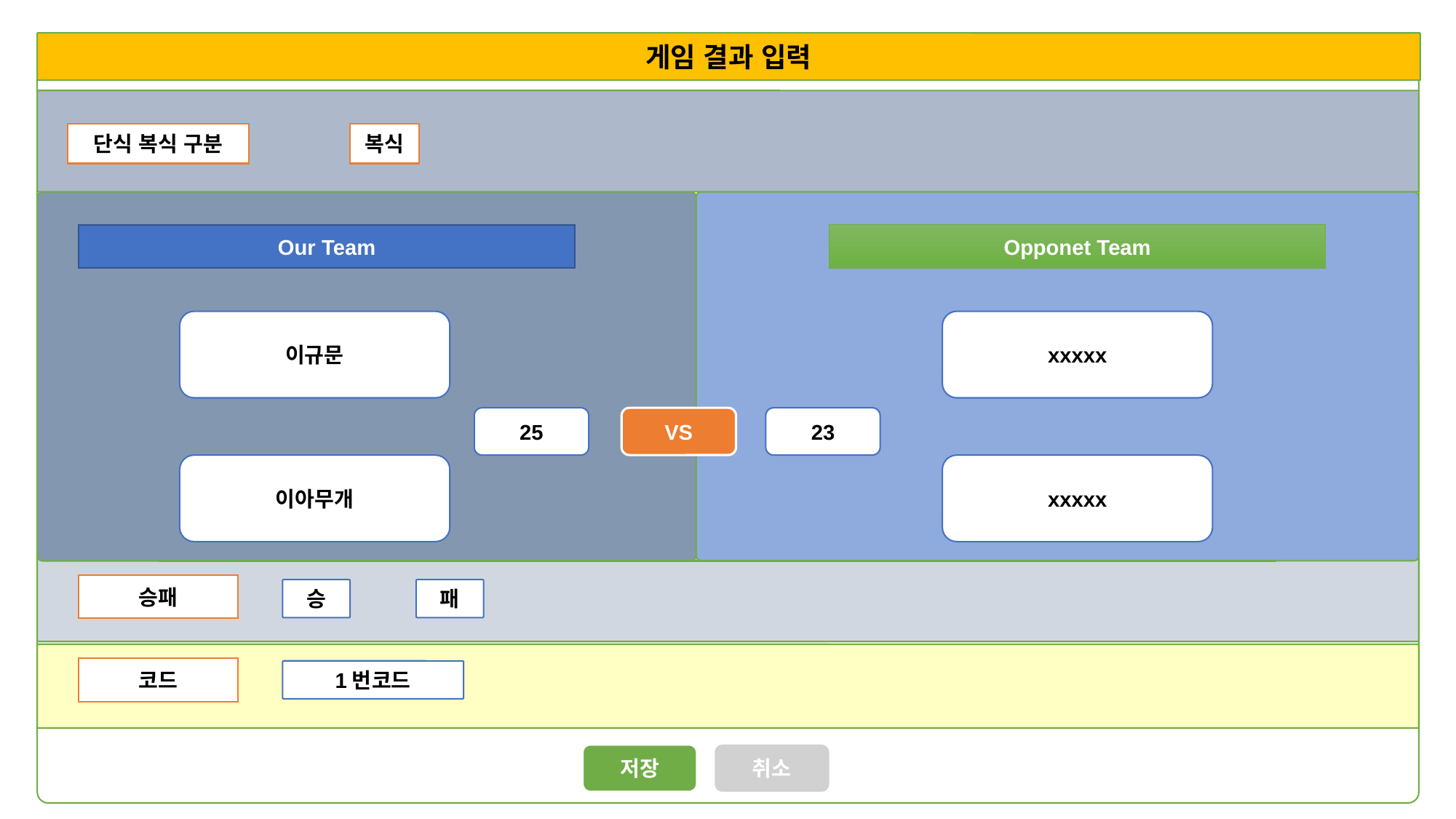

게임 결과 입력

단식 복식 구분
복식

Our Team
Opponet Team
이규문
xxxxx
25
23
VS
이아무개
xxxxx

승패
승
패

코드
1번코드
저장
취소